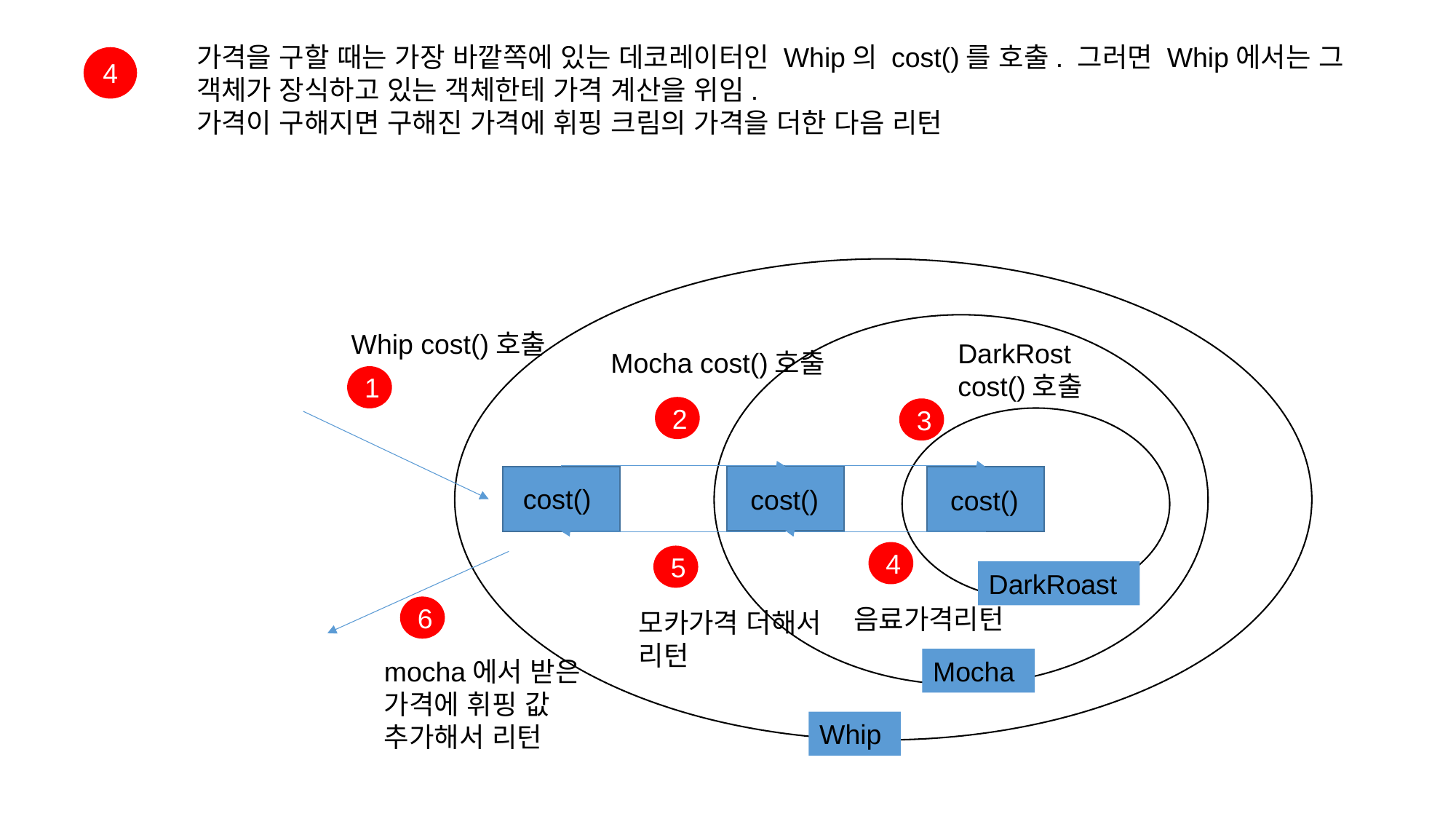

가격을 구할 때는 가장 바깥쪽에 있는 데코레이터인 Whip의 cost()를 호출. 그러면 Whip에서는 그 객체가 장식하고 있는 객체한테 가격 계산을 위임.
가격이 구해지면 구해진 가격에 휘핑 크림의 가격을 더한 다음 리턴
4

Whip cost()호출
DarkRost
cost()호출
Mocha cost()호출
1
2
3

cost()
cost()
cost()
4
5
DarkRoast
6
음료가격리턴
모카가격 더해서 리턴
Mocha
mocha에서 받은 가격에 휘핑 값 추가해서 리턴
Whip